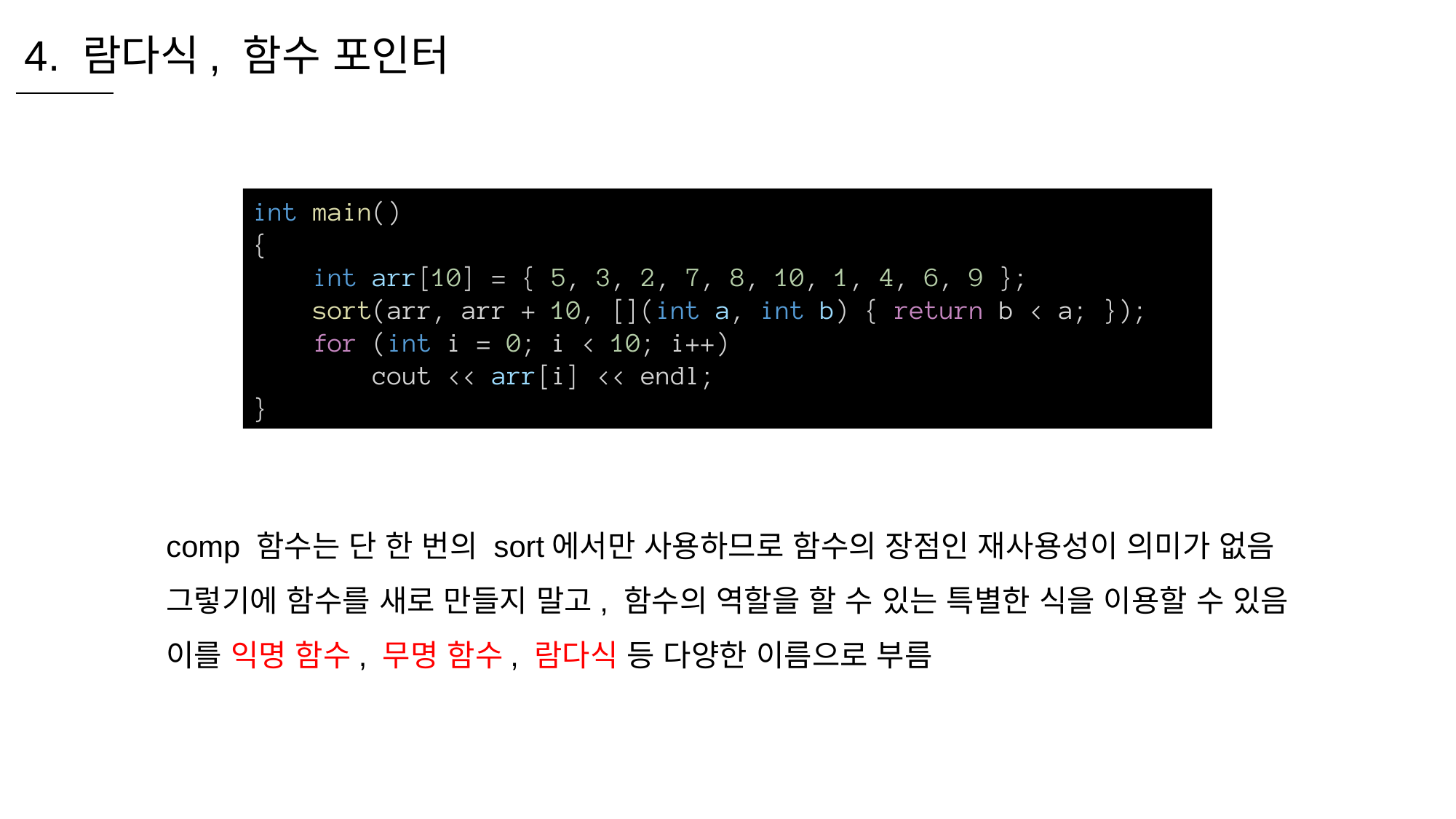

4. 람다식, 함수 포인터
int main()
{
    int arr[10] = { 5, 3, 2, 7, 8, 10, 1, 4, 6, 9 };
    sort(arr, arr + 10, [](int a, int b) { return b < a; });
    for (int i = 0; i < 10; i++)
        cout << arr[i] << endl;
}
comp 함수는 단 한 번의 sort에서만 사용하므로 함수의 장점인 재사용성이 의미가 없음
그렇기에 함수를 새로 만들지 말고, 함수의 역할을 할 수 있는 특별한 식을 이용할 수 있음
이를 익명 함수, 무명 함수, 람다식 등 다양한 이름으로 부름